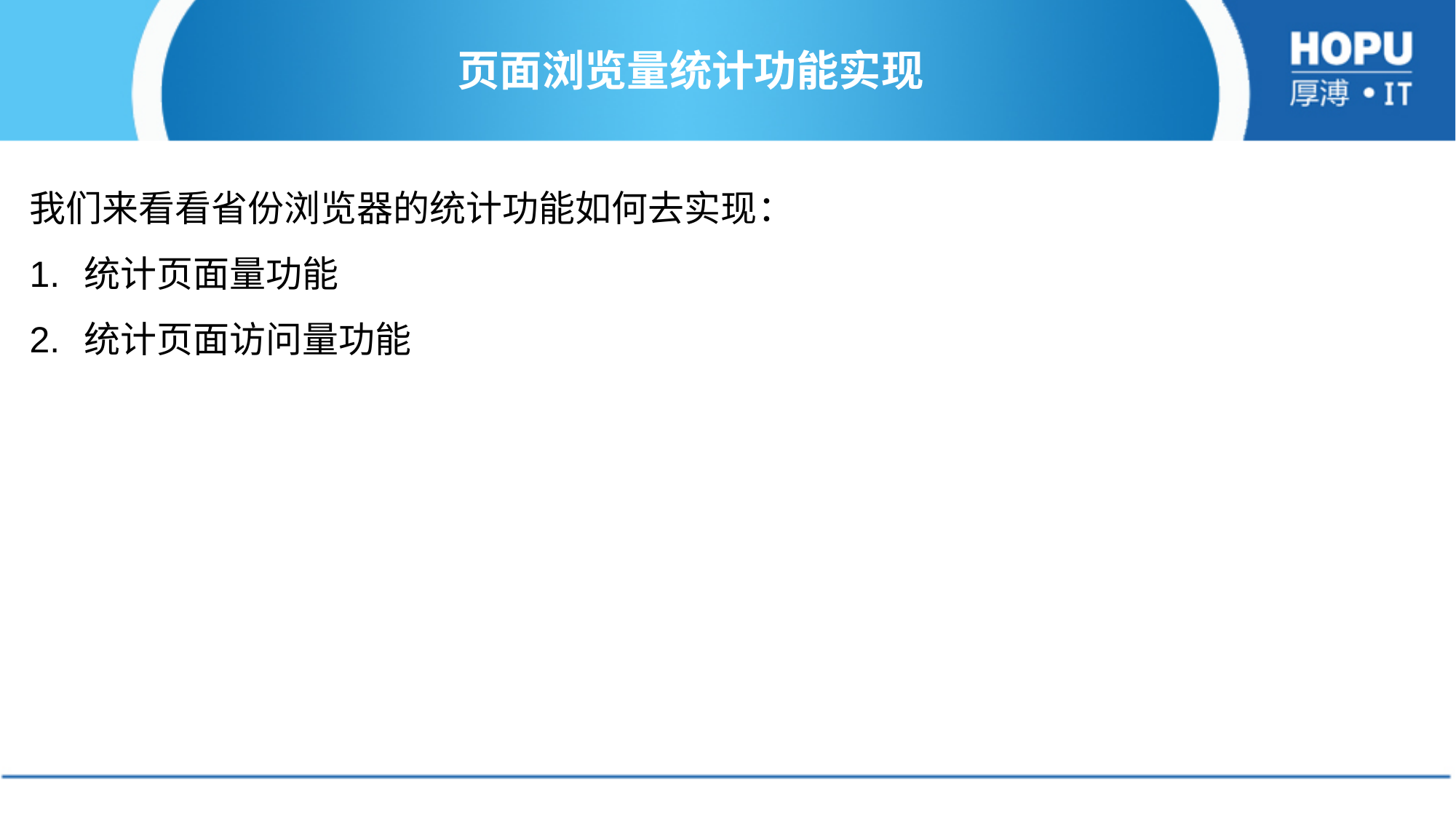

# 页面浏览量统计功能实现
我们来看看省份浏览器的统计功能如何去实现：
统计页面量功能
统计页面访问量功能